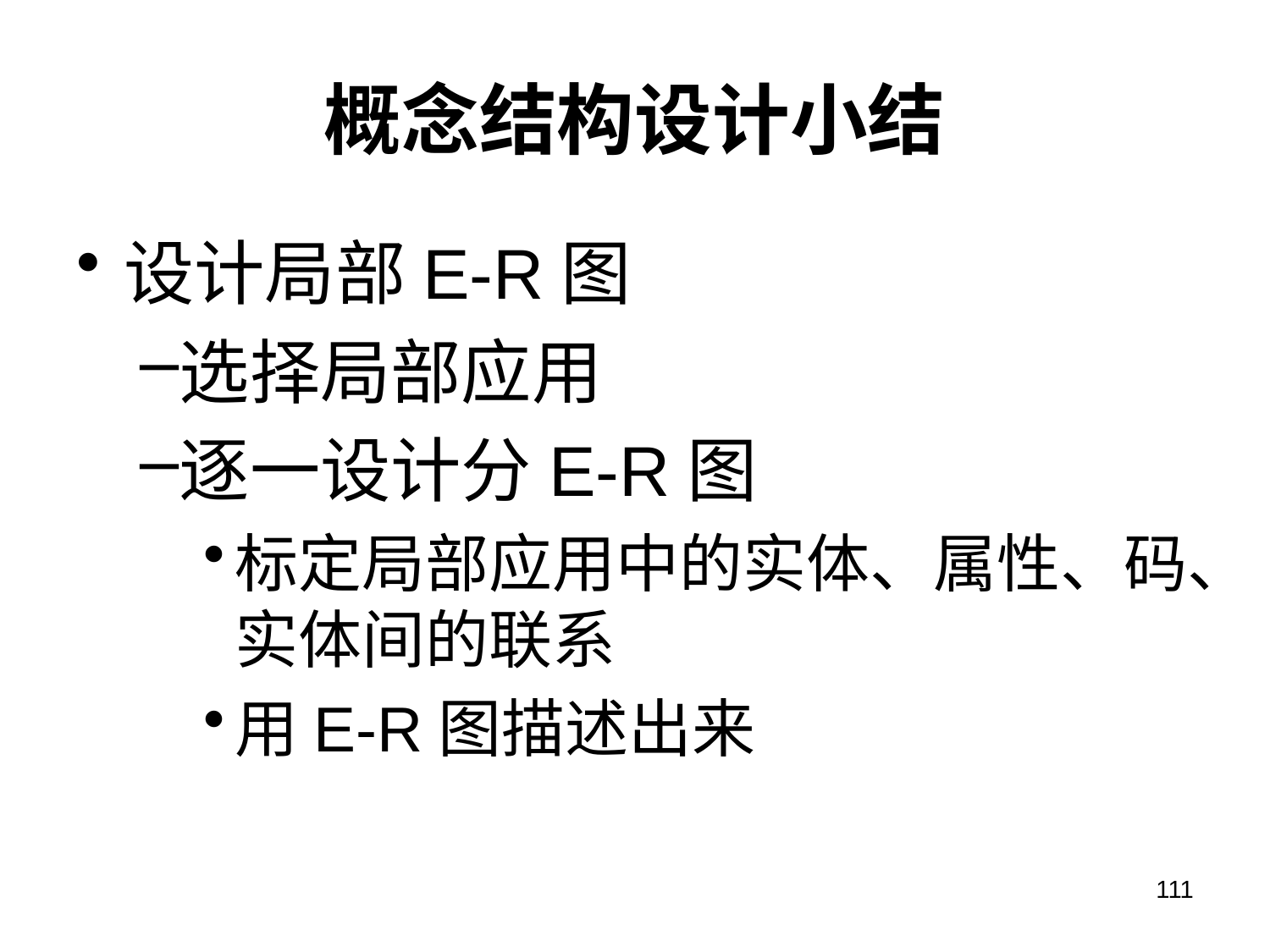

# 概念结构设计小结
设计局部E-R图
选择局部应用
逐一设计分E-R图
标定局部应用中的实体、属性、码、实体间的联系
用E-R图描述出来

111